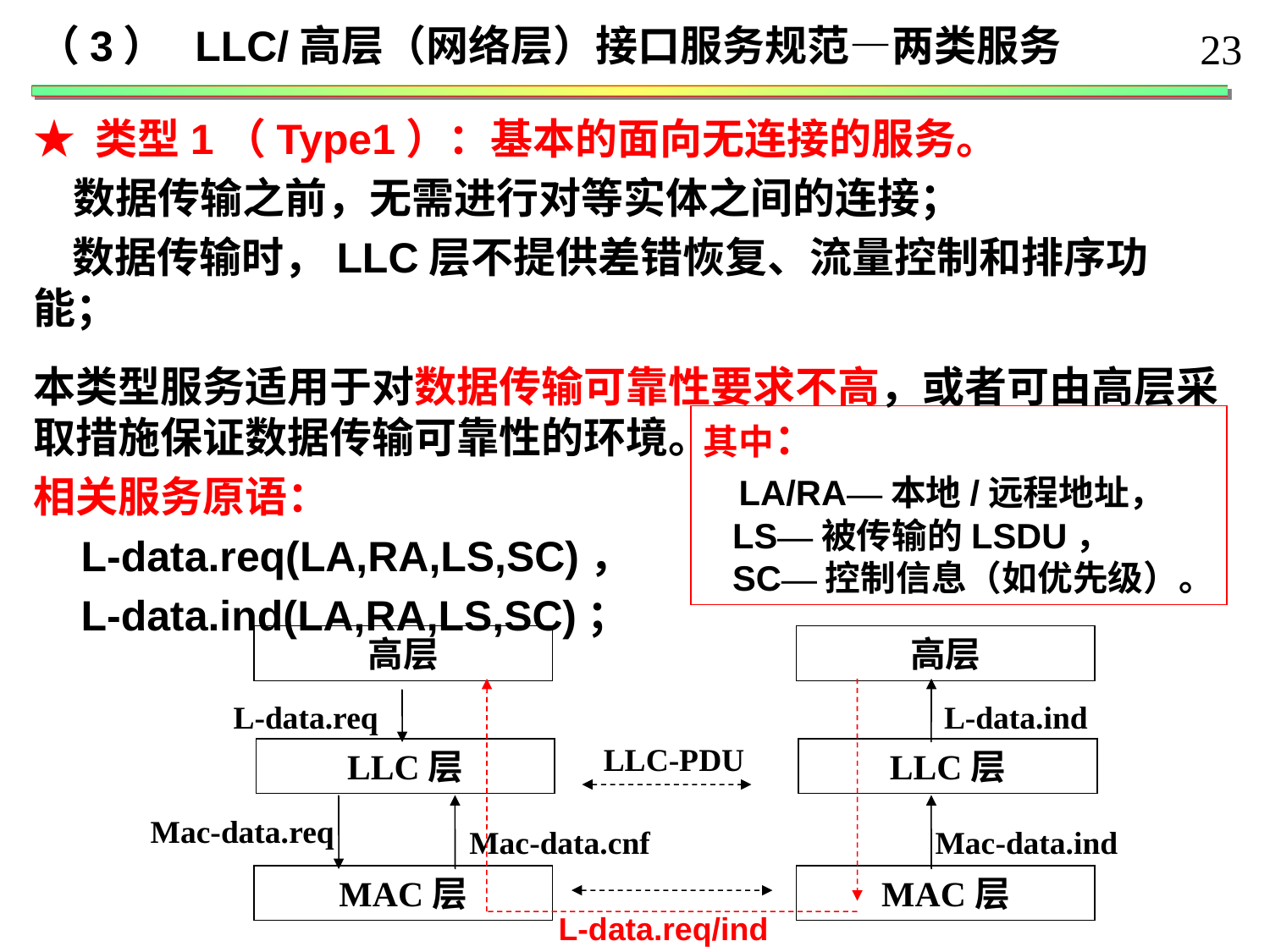

（3）  LLC/高层（网络层）接口服务规范—两类服务
23

★ 类型1（Type1）：基本的面向无连接的服务。
    数据传输之前，无需进行对等实体之间的连接；
   数据传输时，LLC层不提供差错恢复、流量控制和排序功能；

本类型服务适用于对数据传输可靠性要求不高，或者可由高层采取措施保证数据传输可靠性的环境。
相关服务原语：
    L-data.req(LA,RA,LS,SC)，
    L-data.ind(LA,RA,LS,SC)；
其中：
   LA/RA—本地/远程地址，
   LS—被传输的LSDU，
   SC—控制信息（如优先级）。
高层
高层

L-data.req
L-data.ind
LLC-PDU
LLC层
LLC层

Mac-data.req
Mac-data.cnf
Mac-data.ind
MAC层
MAC层

L-data.req/ind